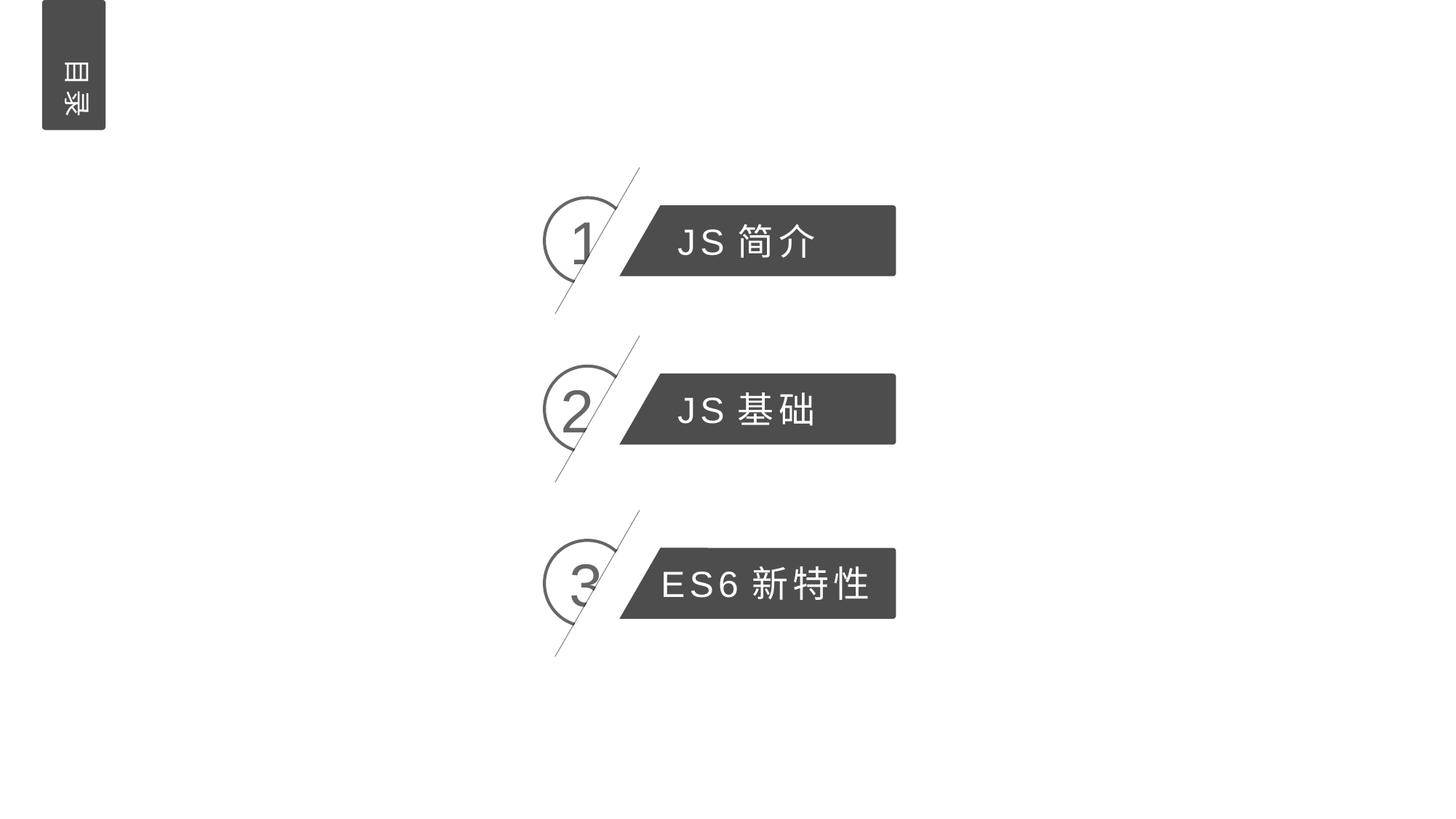

目录

1

JS简介

2

JS基础

3

ES6新特性